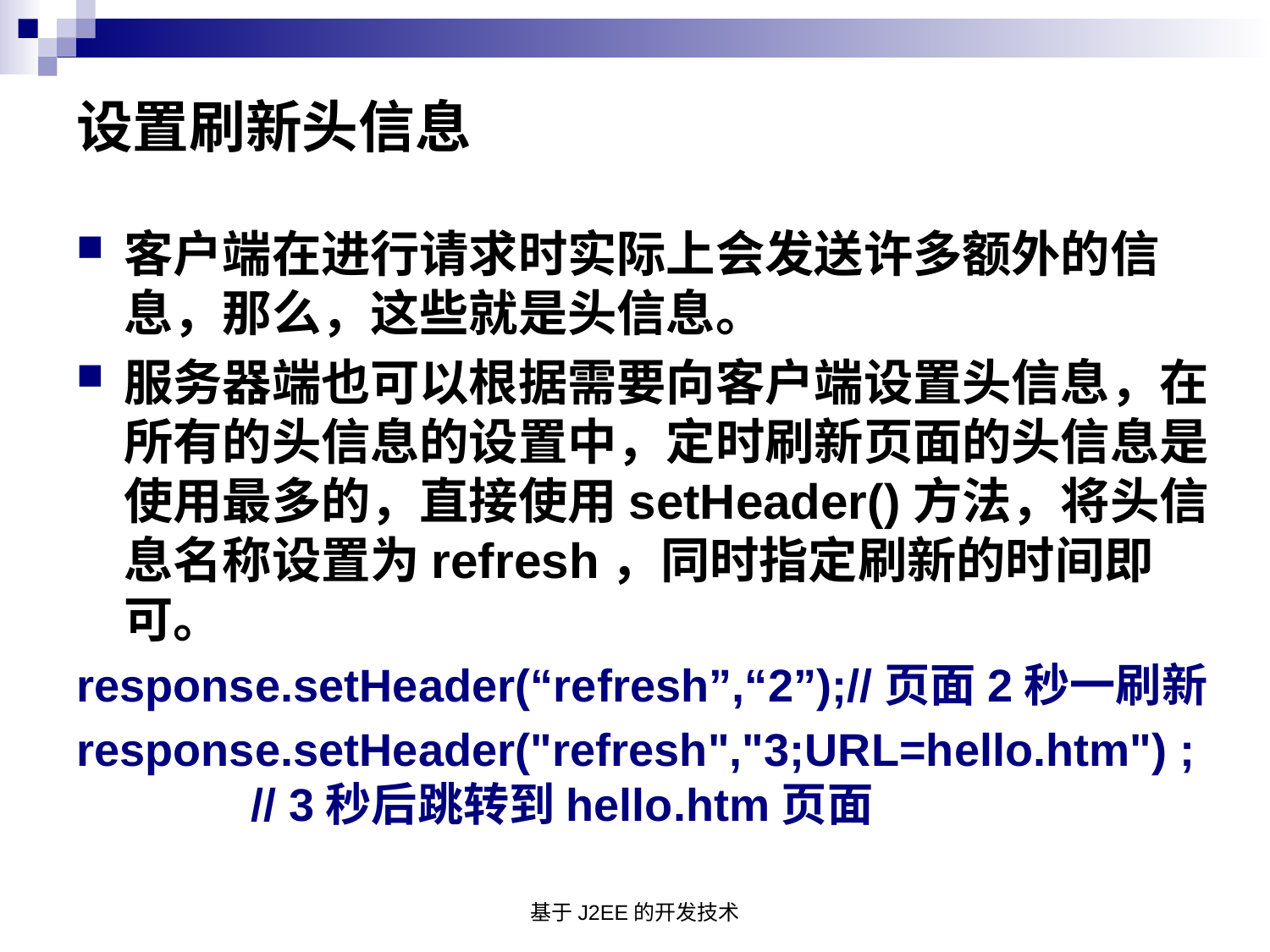

# 设置刷新头信息
客户端在进行请求时实际上会发送许多额外的信息，那么，这些就是头信息。
服务器端也可以根据需要向客户端设置头信息，在所有的头信息的设置中，定时刷新页面的头信息是使用最多的，直接使用setHeader()方法，将头信息名称设置为refresh，同时指定刷新的时间即可。
response.setHeader(“refresh”,“2”);//页面2秒一刷新
response.setHeader("refresh","3;URL=hello.htm") ;	// 3秒后跳转到hello.htm页面
基于J2EE的开发技术
21